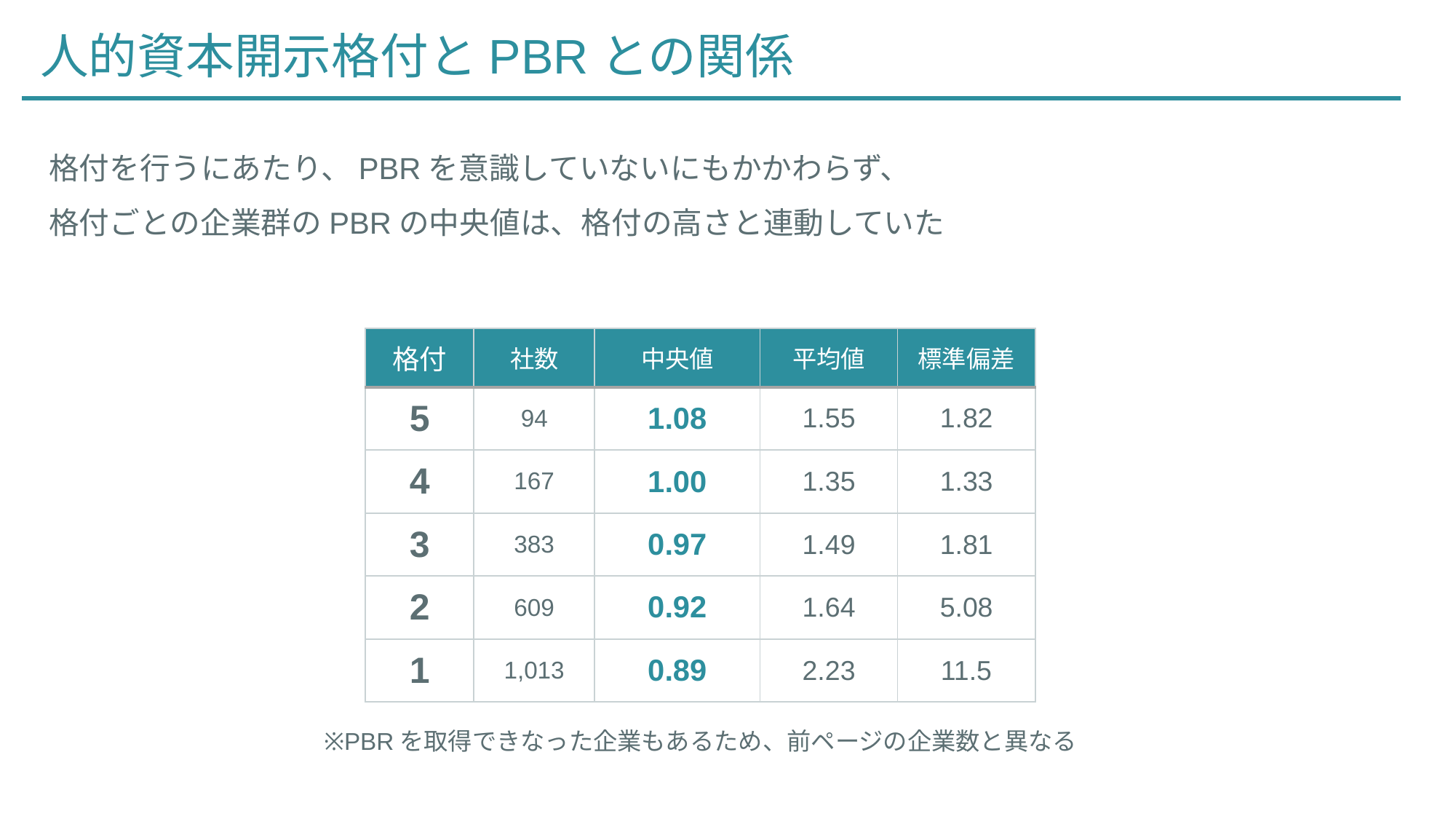

人的資本開示格付とPBRとの関係
格付を行うにあたり、PBRを意識していないにもかかわらず、
格付ごとの企業群のPBRの中央値は、格付の高さと連動していた
| 格付 | 社数 | 中央値 | 平均値 | 標準偏差 |
| --- | --- | --- | --- | --- |
| 5 | 94 | 1.08 | 1.55 | 1.82 |
| 4 | 167 | 1.00 | 1.35 | 1.33 |
| 3 | 383 | 0.97 | 1.49 | 1.81 |
| 2 | 609 | 0.92 | 1.64 | 5.08 |
| 1 | 1,013 | 0.89 | 2.23 | 11.5 |
※PBRを取得できなった企業もあるため、前ページの企業数と異なる